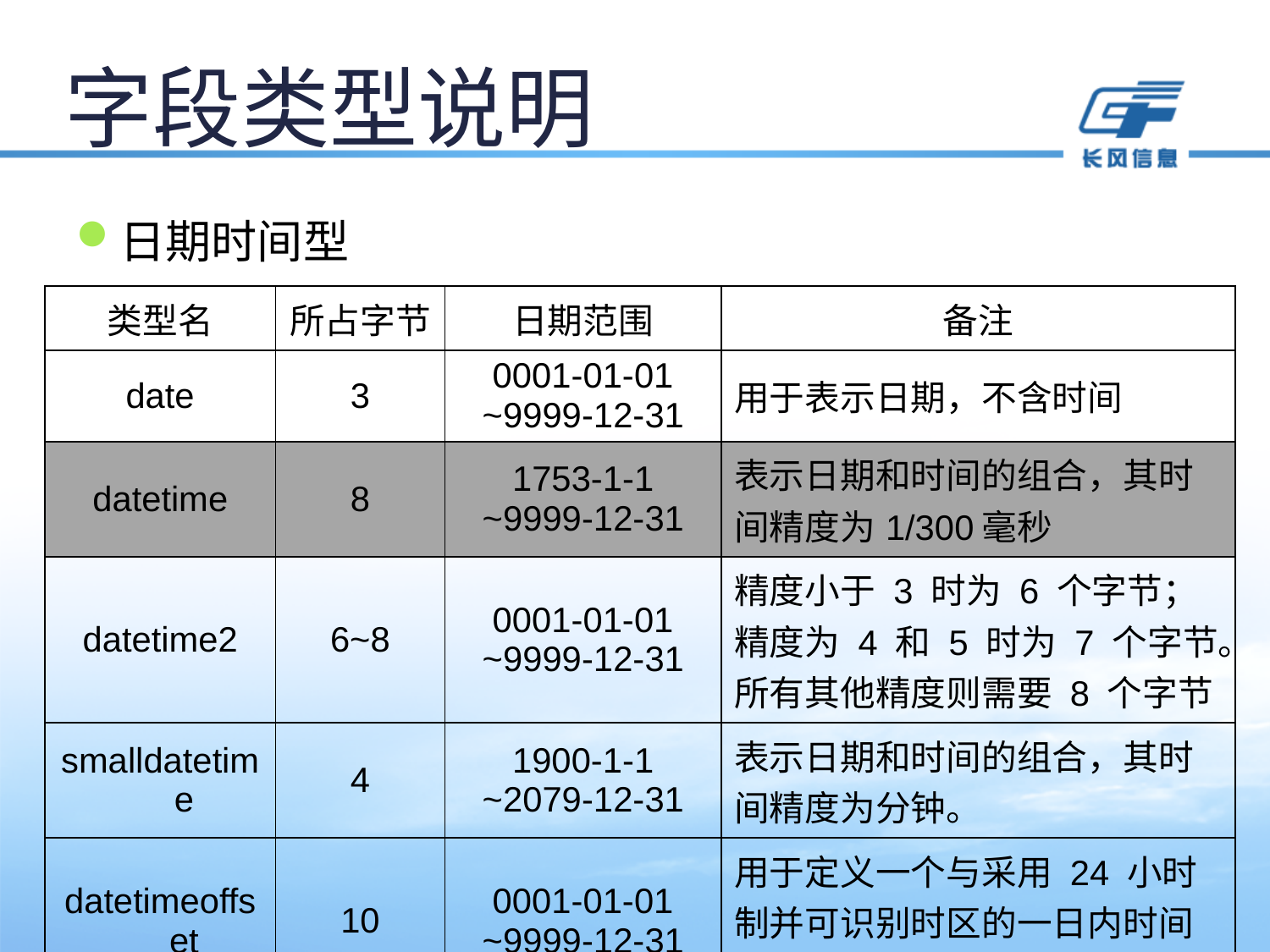

# 字段类型说明
日期时间型
| 类型名 | 所占字节 | 日期范围 | 备注 |
| --- | --- | --- | --- |
| date | 3 | 0001-01-01 ~9999-12-31 | 用于表示日期，不含时间 |
| datetime | 8 | 1753-1-1 ~9999-12-31 | 表示日期和时间的组合，其时间精度为1/300毫秒 |
| datetime2 | 6~8 | 0001-01-01 ~9999-12-31 | 精度小于 3 时为 6 个字节；精度为 4 和 5 时为 7 个字节。所有其他精度则需要 8 个字节 |
| smalldatetime | 4 | 1900-1-1 ~2079-12-31 | 表示日期和时间的组合，其时间精度为分钟。 |
| datetimeoffset | 10 | 0001-01-01 ~9999-12-31 | 用于定义一个与采用 24 小时制并可识别时区的一日内时间相组合的日期 |